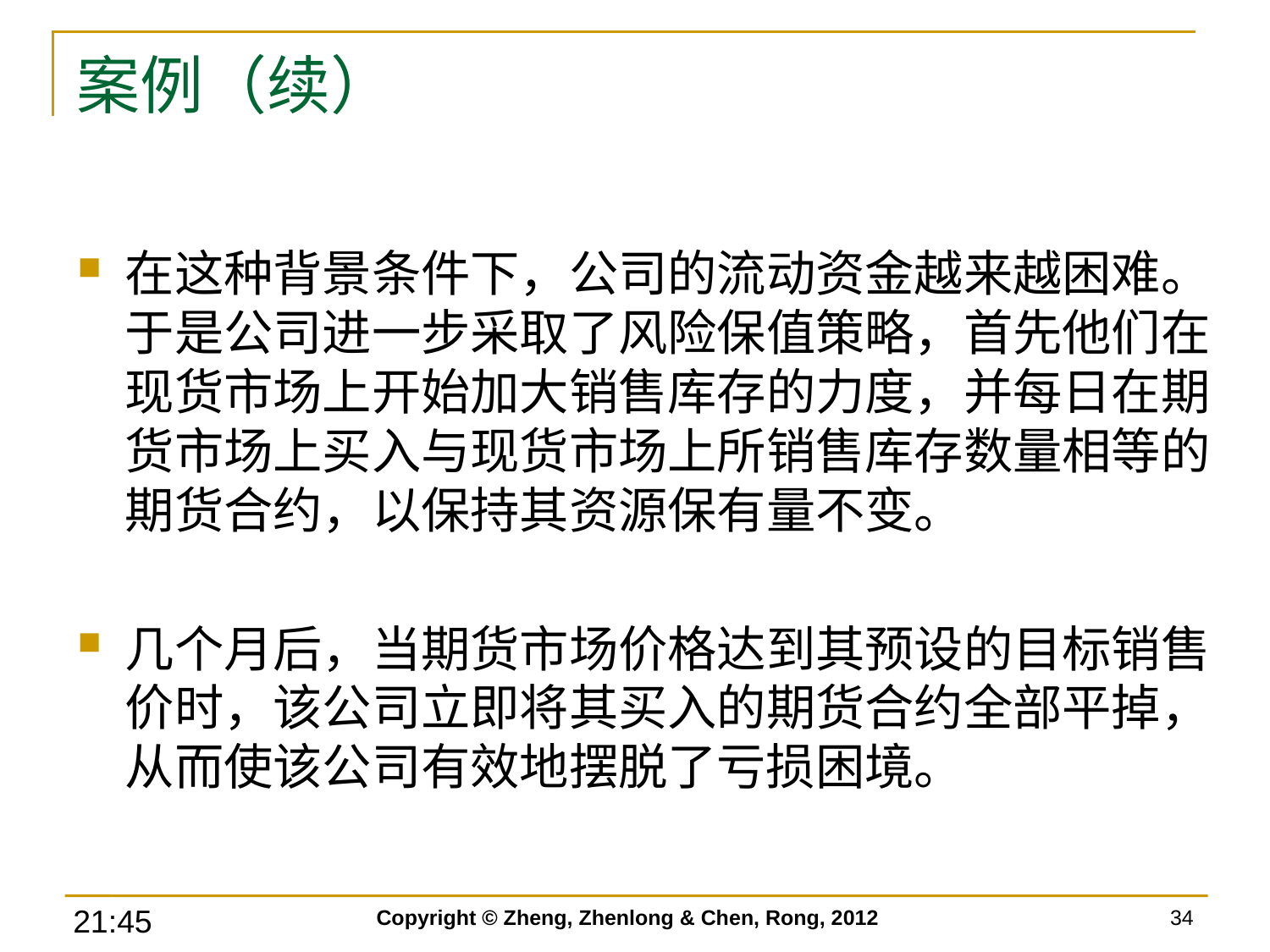

# 案例（续）
在这种背景条件下，公司的流动资金越来越困难。于是公司进一步采取了风险保值策略，首先他们在现货市场上开始加大销售库存的力度，并每日在期货市场上买入与现货市场上所销售库存数量相等的期货合约，以保持其资源保有量不变。

几个月后，当期货市场价格达到其预设的目标销售价时，该公司立即将其买入的期货合约全部平掉，从而使该公司有效地摆脱了亏损困境。
Copyright © Zheng, Zhenlong & Chen, Rong, 2012
34